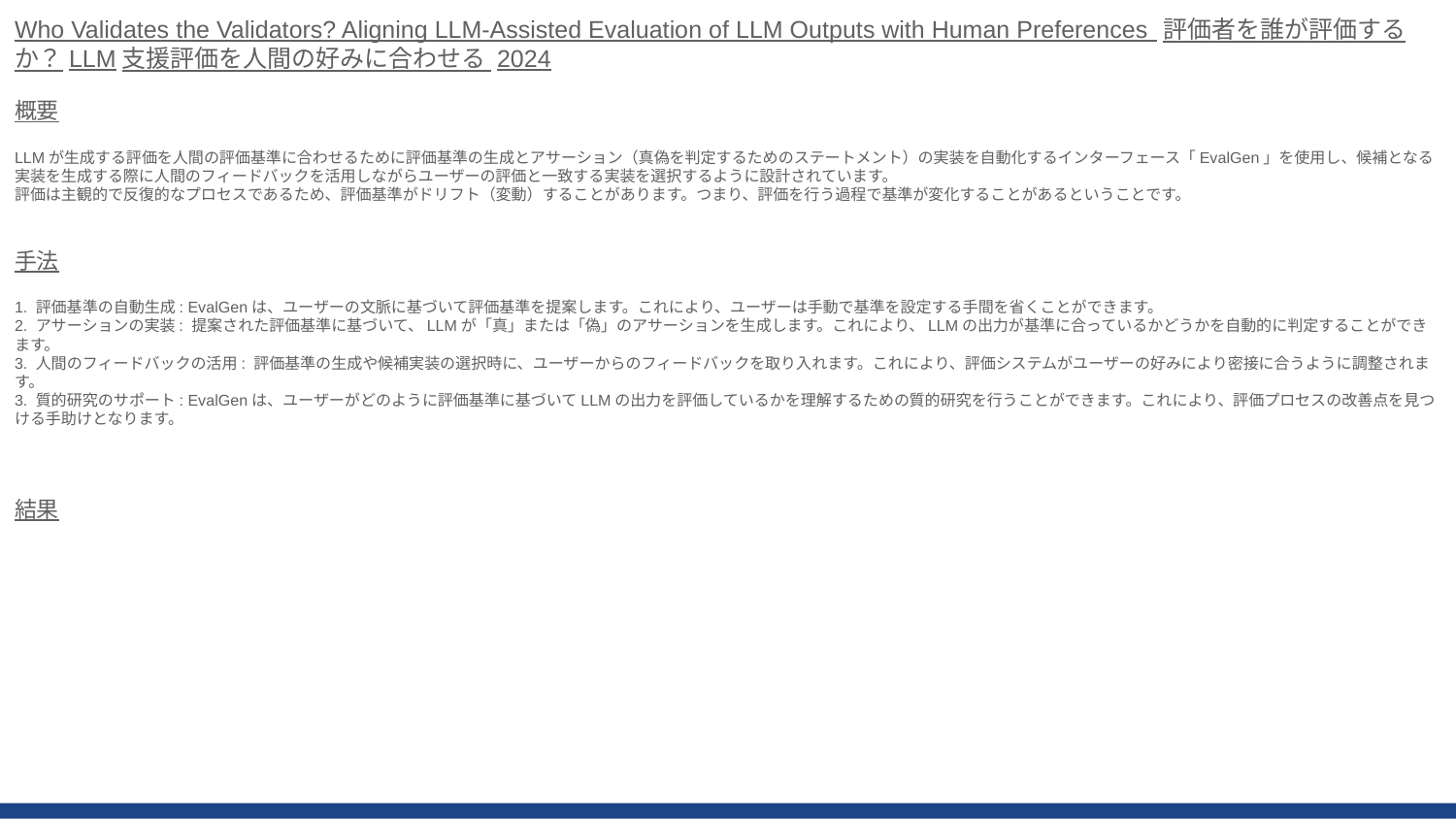

Who Validates the Validators? Aligning LLM-Assisted Evaluation of LLM Outputs with Human Preferences 評価者を誰が評価するか？LLM支援評価を人間の好みに合わせる 2024
概要
LLMが生成する評価を人間の評価基準に合わせるために評価基準の生成とアサーション（真偽を判定するためのステートメント）の実装を自動化するインターフェース「EvalGen」を使用し、候補となる実装を生成する際に人間のフィードバックを活用しながらユーザーの評価と一致する実装を選択するように設計されています。
評価は主観的で反復的なプロセスであるため、評価基準がドリフト（変動）することがあります。つまり、評価を行う過程で基準が変化することがあるということです。
手法
1. 評価基準の自動生成: EvalGenは、ユーザーの文脈に基づいて評価基準を提案します。これにより、ユーザーは手動で基準を設定する手間を省くことができます。
2. アサーションの実装: 提案された評価基準に基づいて、LLMが「真」または「偽」のアサーションを生成します。これにより、LLMの出力が基準に合っているかどうかを自動的に判定することができます。
3. 人間のフィードバックの活用: 評価基準の生成や候補実装の選択時に、ユーザーからのフィードバックを取り入れます。これにより、評価システムがユーザーの好みにより密接に合うように調整されます。
3. 質的研究のサポート: EvalGenは、ユーザーがどのように評価基準に基づいてLLMの出力を評価しているかを理解するための質的研究を行うことができます。これにより、評価プロセスの改善点を見つける手助けとなります。

結果